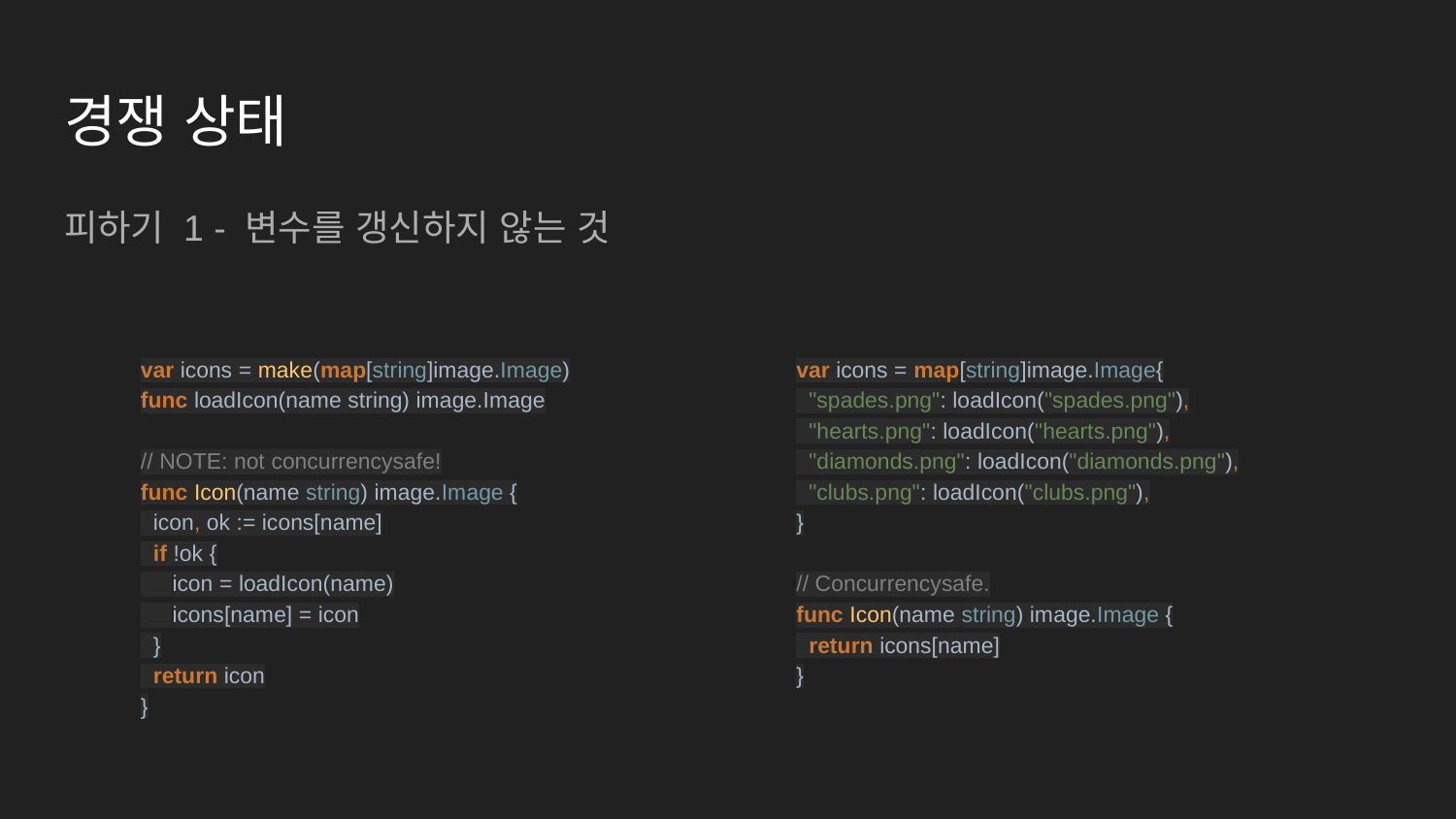

# 경쟁 상태
피하기 1 - 변수를 갱신하지 않는 것
var icons = make(map[string]image.Image)
func loadIcon(name string) image.Image

// NOTE: not concurrencysafe!
func Icon(name string) image.Image {
  icon, ok := icons[name]
  if !ok {
     icon = loadIcon(name)
     icons[name] = icon
  }
  return icon
}

var icons = map[string]image.Image{
  "spades.png": loadIcon("spades.png"),
  "hearts.png": loadIcon("hearts.png"),
  "diamonds.png": loadIcon("diamonds.png"),
  "clubs.png": loadIcon("clubs.png"),
}

// Concurrencysafe.
func Icon(name string) image.Image {
  return icons[name]
}